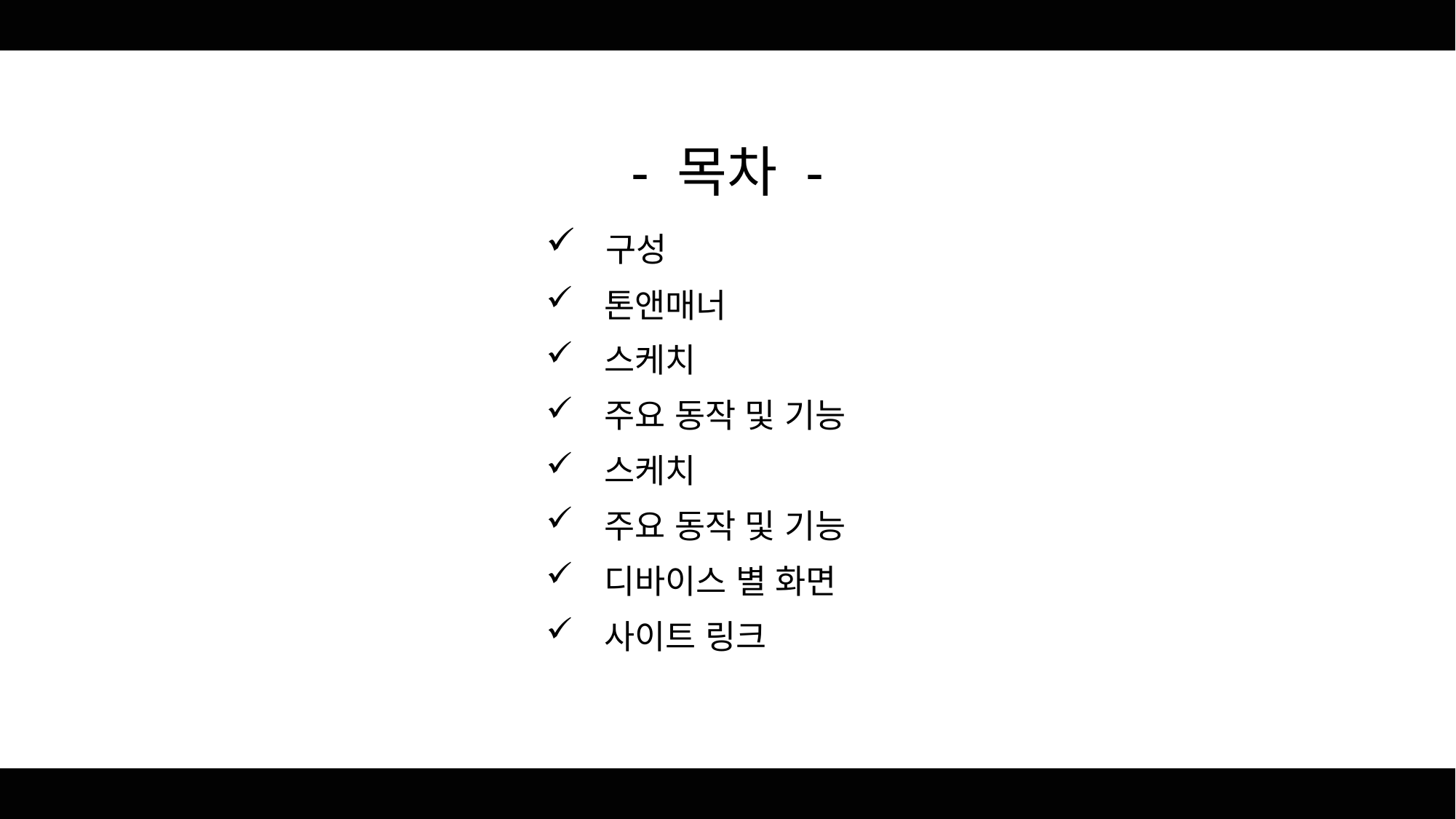

# - 목차 -
 구성
 톤앤매너
 스케치
 주요 동작 및 기능
 스케치
 주요 동작 및 기능
 디바이스 별 화면
 사이트 링크